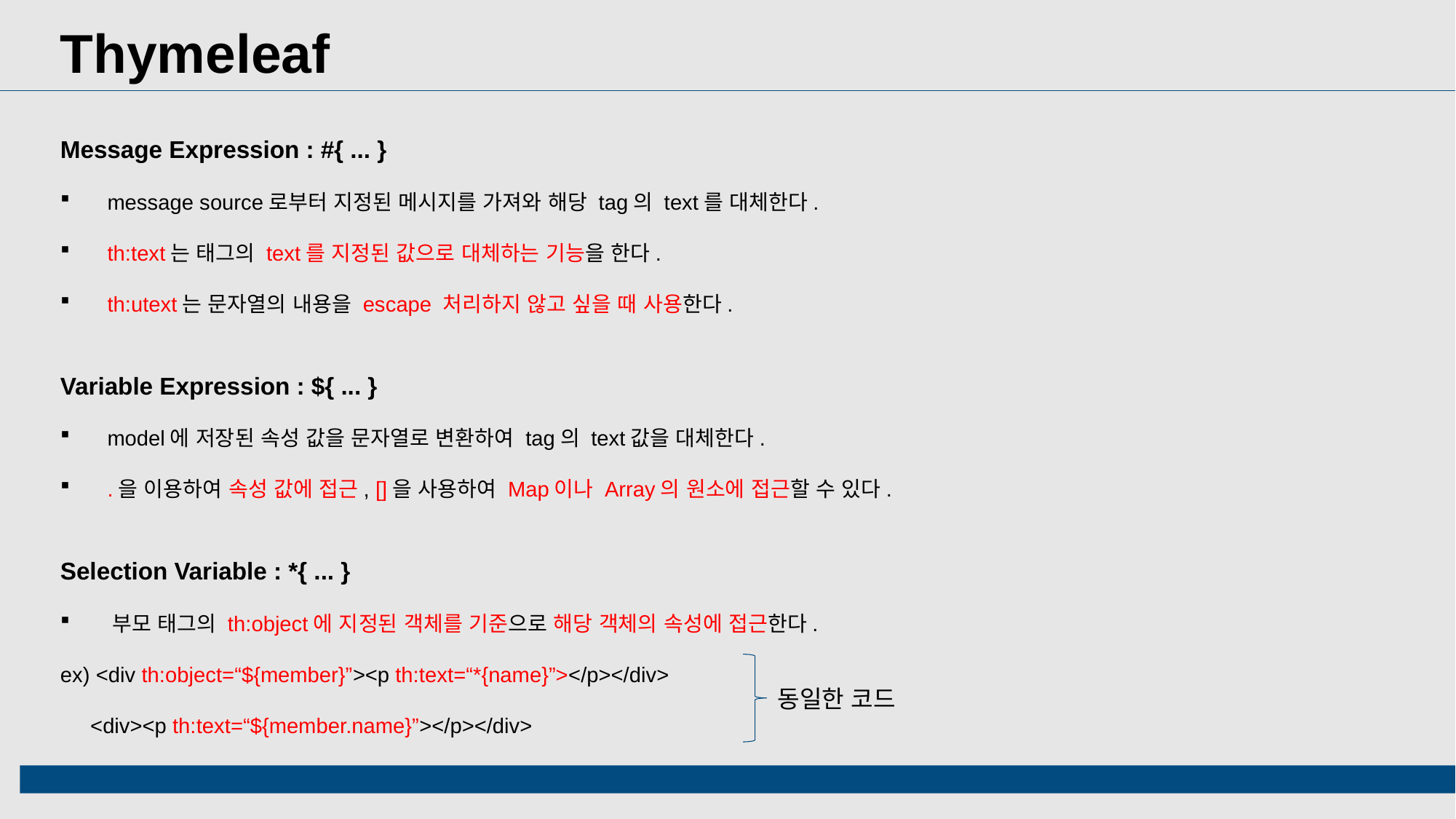

Thymeleaf
Message Expression : #{ ... }
 message source로부터 지정된 메시지를 가져와 해당 tag의 text를 대체한다.
 th:text는 태그의 text를 지정된 값으로 대체하는 기능을 한다.
 th:utext는 문자열의 내용을 escape 처리하지 않고 싶을 때 사용한다.

Variable Expression : ${ ... }
 model에 저장된 속성 값을 문자열로 변환하여 tag의 text값을 대체한다.
 .을 이용하여 속성 값에 접근, []을 사용하여 Map이나 Array의 원소에 접근할 수 있다.

Selection Variable : *{ ... }
 부모 태그의 th:object에 지정된 객체를 기준으로 해당 객체의 속성에 접근한다.
ex) <div th:object=“${member}”><p th:text=“*{name}”></p></div>
     <div><p th:text=“${member.name}”></p></div>

동일한 코드